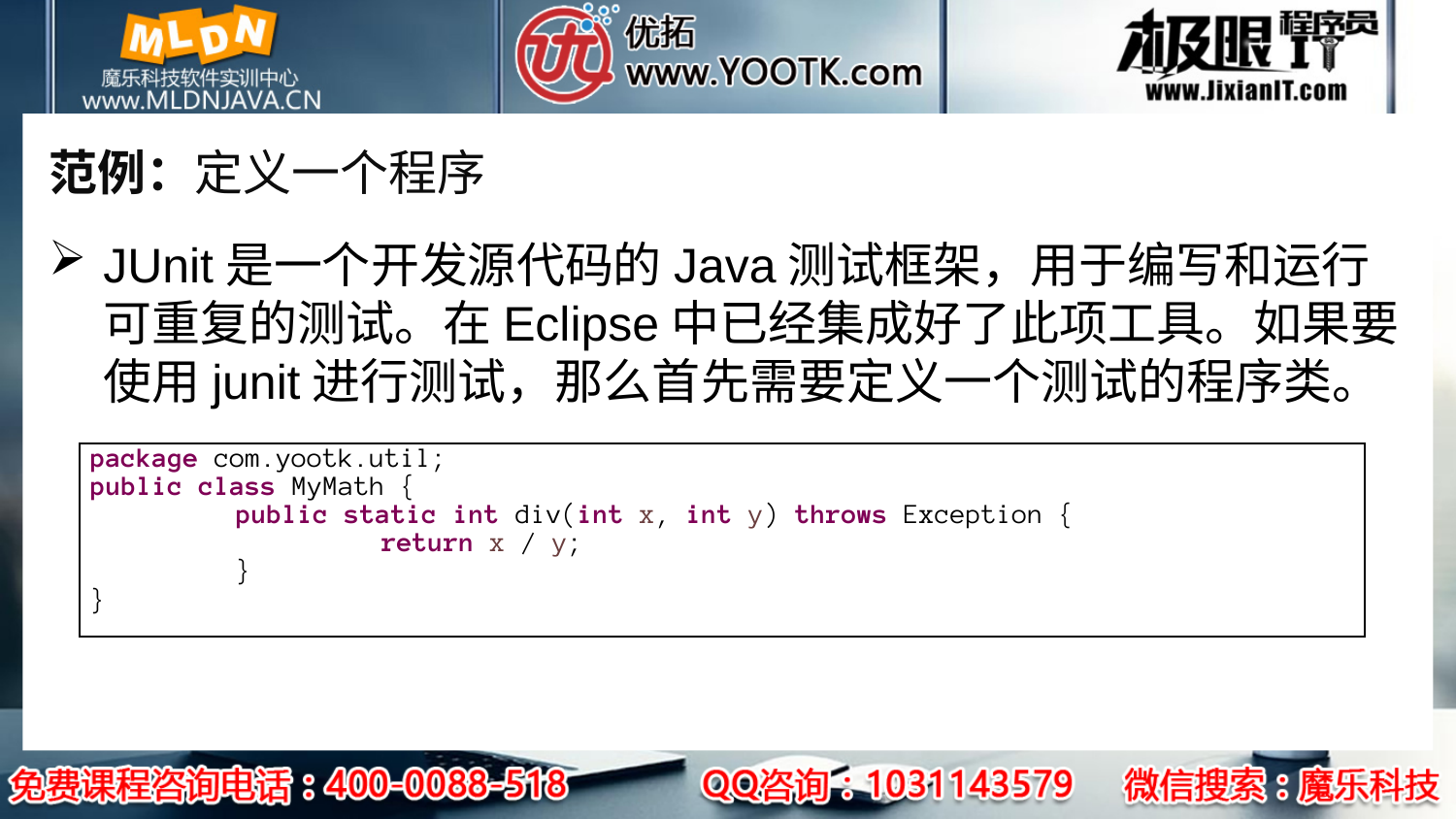

# 范例：定义一个程序
JUnit是一个开发源代码的Java测试框架，用于编写和运行可重复的测试。在Eclipse中已经集成好了此项工具。如果要使用junit进行测试，那么首先需要定义一个测试的程序类。

| package com.yootk.util; public class MyMath { public static int div(int x, int y) throws Exception { return x / y; } } |
| --- |